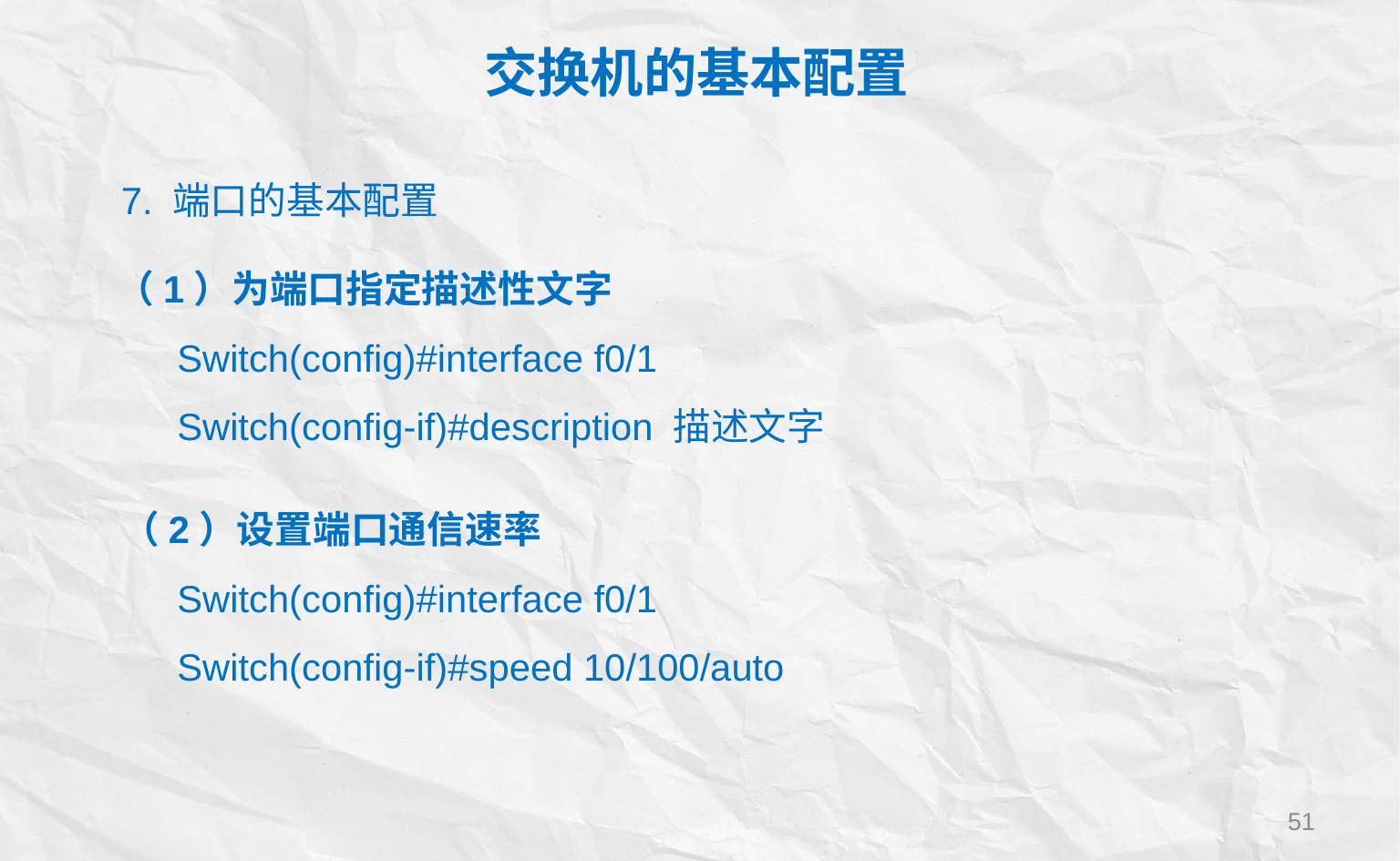

交换机的基本配置
7. 端口的基本配置

（1）为端口指定描述性文字
Switch(config)#interface f0/1
Switch(config-if)#description 描述文字
（2）设置端口通信速率
Switch(config)#interface f0/1
Switch(config-if)#speed 10/100/auto

 51